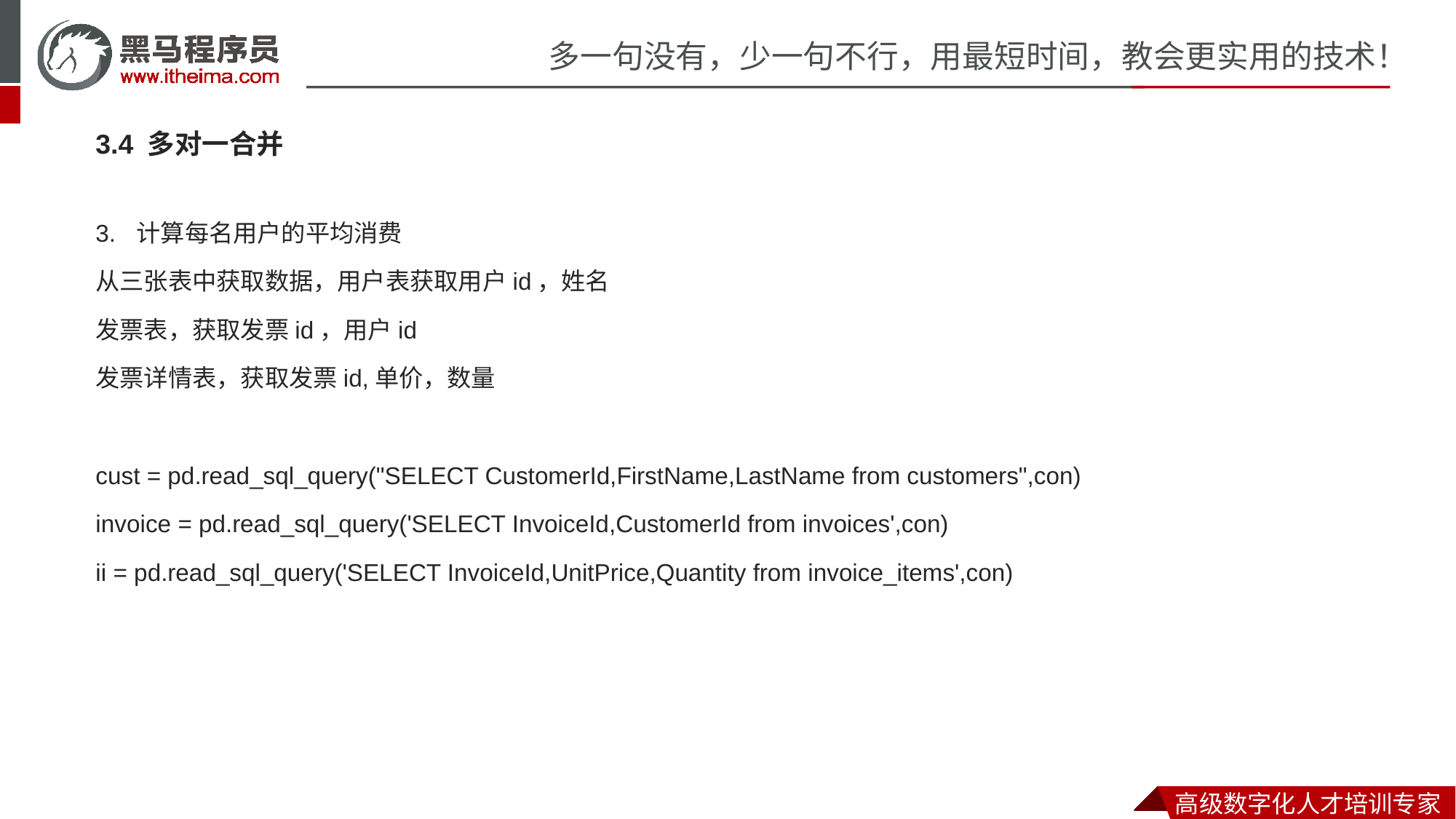

3.4 多对一合并
计算每名用户的平均消费
从三张表中获取数据，用户表获取用户id，姓名
发票表，获取发票id，用户id
发票详情表，获取发票id,单价，数量

cust = pd.read_sql_query("SELECT CustomerId,FirstName,LastName from customers",con)
invoice = pd.read_sql_query('SELECT InvoiceId,CustomerId from invoices',con)
ii = pd.read_sql_query('SELECT InvoiceId,UnitPrice,Quantity from invoice_items',con)